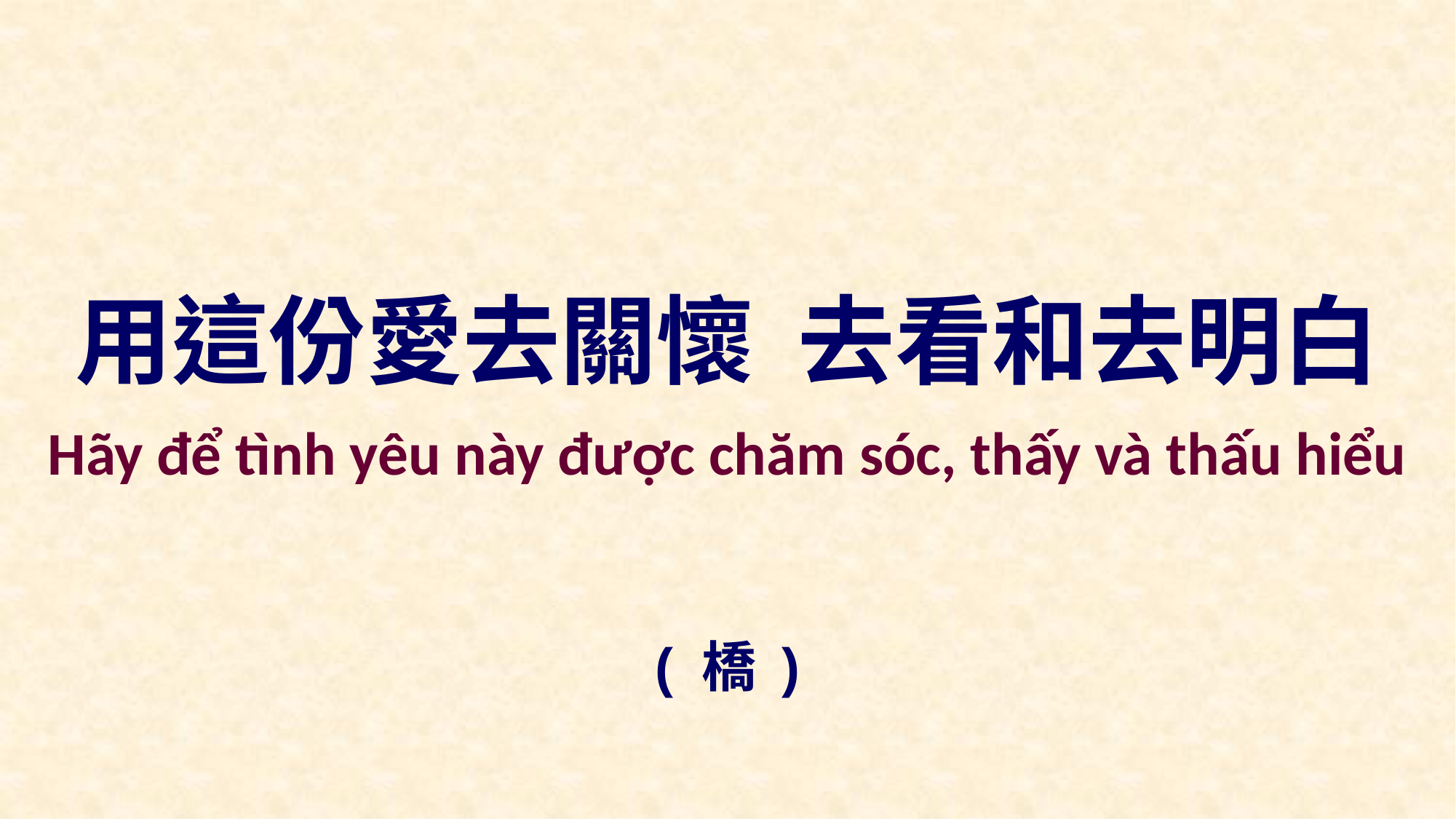

用這份愛去關懷  去看和去明白
Hãy để tình yêu này được chăm sóc, thấy và thấu hiểu
( 橋 )